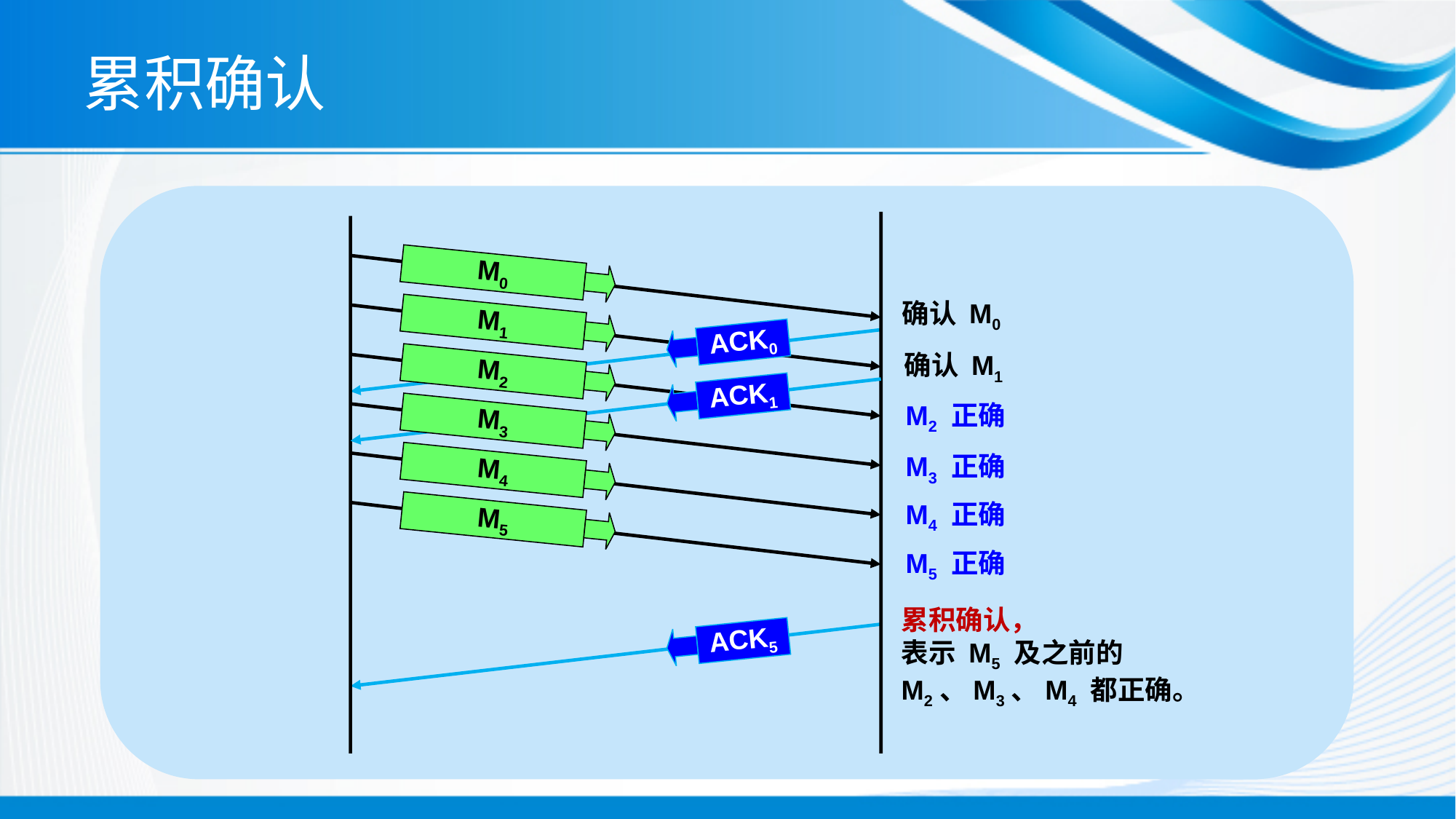

# 累积确认

M0

确认 M0

M1

ACK0

确认 M1

M2

ACK1
M2 正确

M3

M3 正确

M4

M4 正确

M5

M5 正确
累积确认，
表示 M5 及之前的
M2、M3、M4 都正确。

ACK5